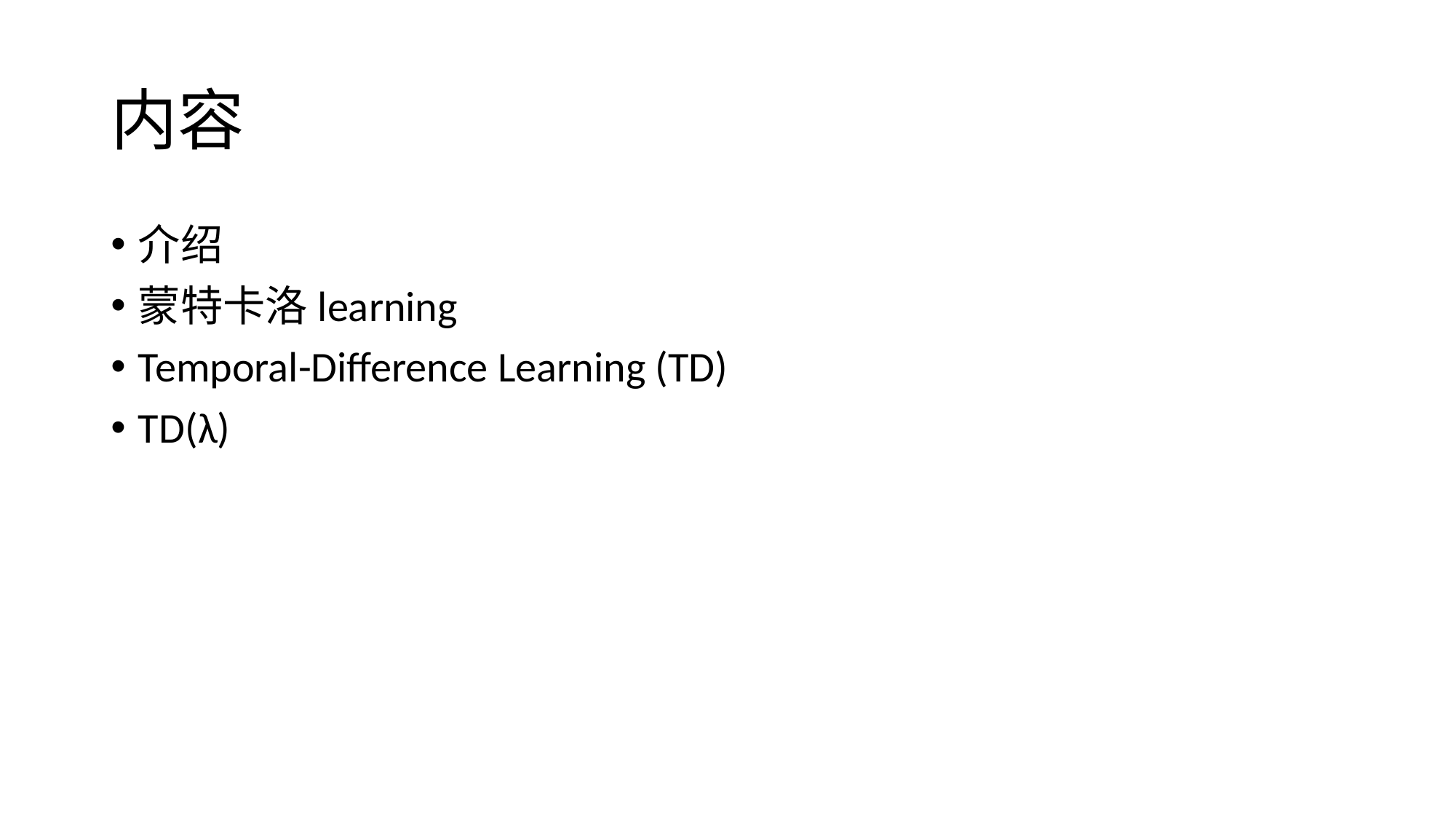

# 内容
介绍
蒙特卡洛learning
Temporal-Difference Learning (TD)
TD(λ)